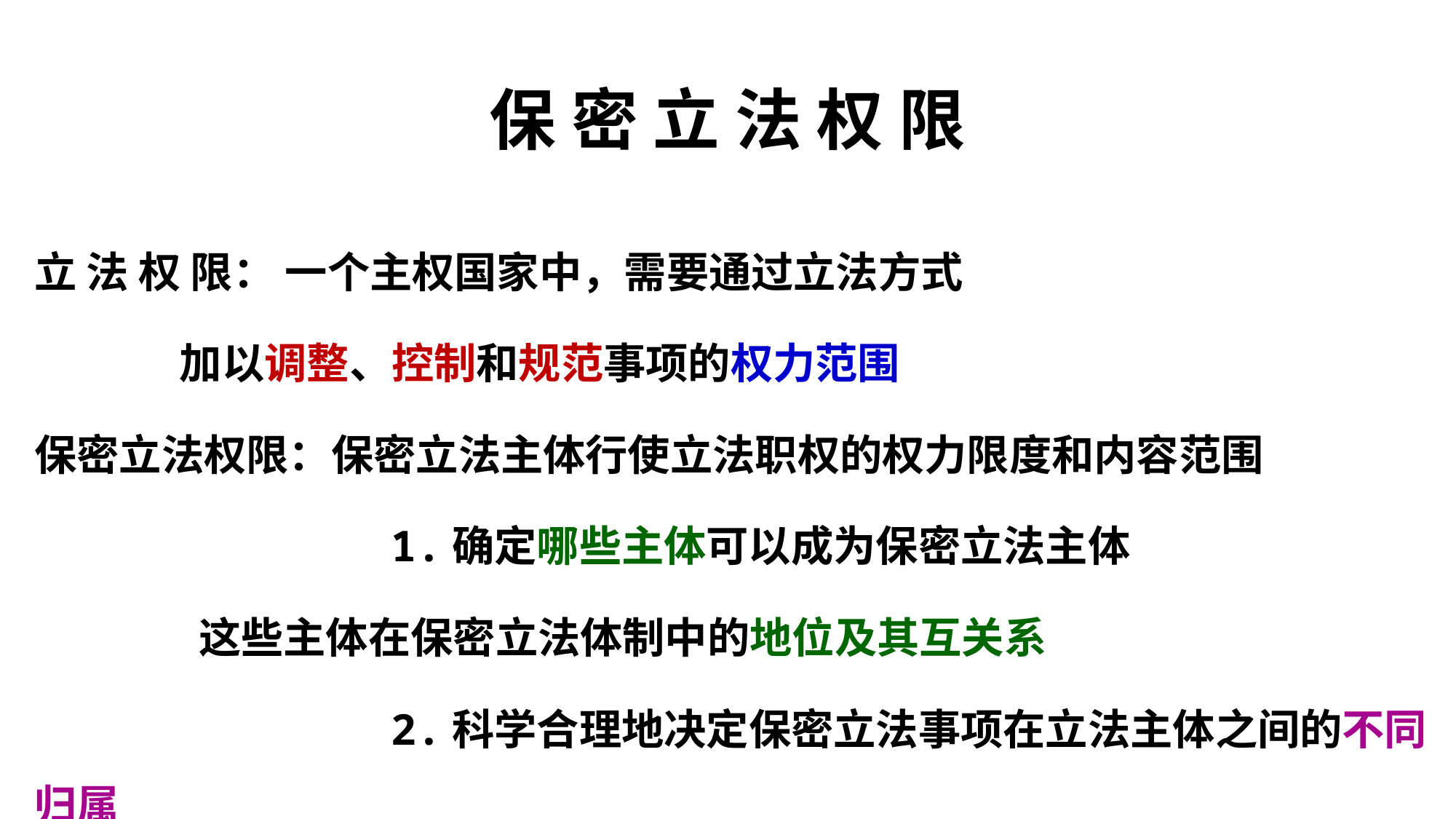

# 保 密 立 法 权 限
立 法 权 限： 一个主权国家中，需要通过立法方式
              加以调整、控制和规范事项的权力范围
保密立法权限：保密立法主体行使立法职权的权力限度和内容范围
              1.确定哪些主体可以成为保密立法主体
                这些主体在保密立法体制中的地位及其互关系
              2.科学合理地决定保密立法事项在立法主体之间的不同归属